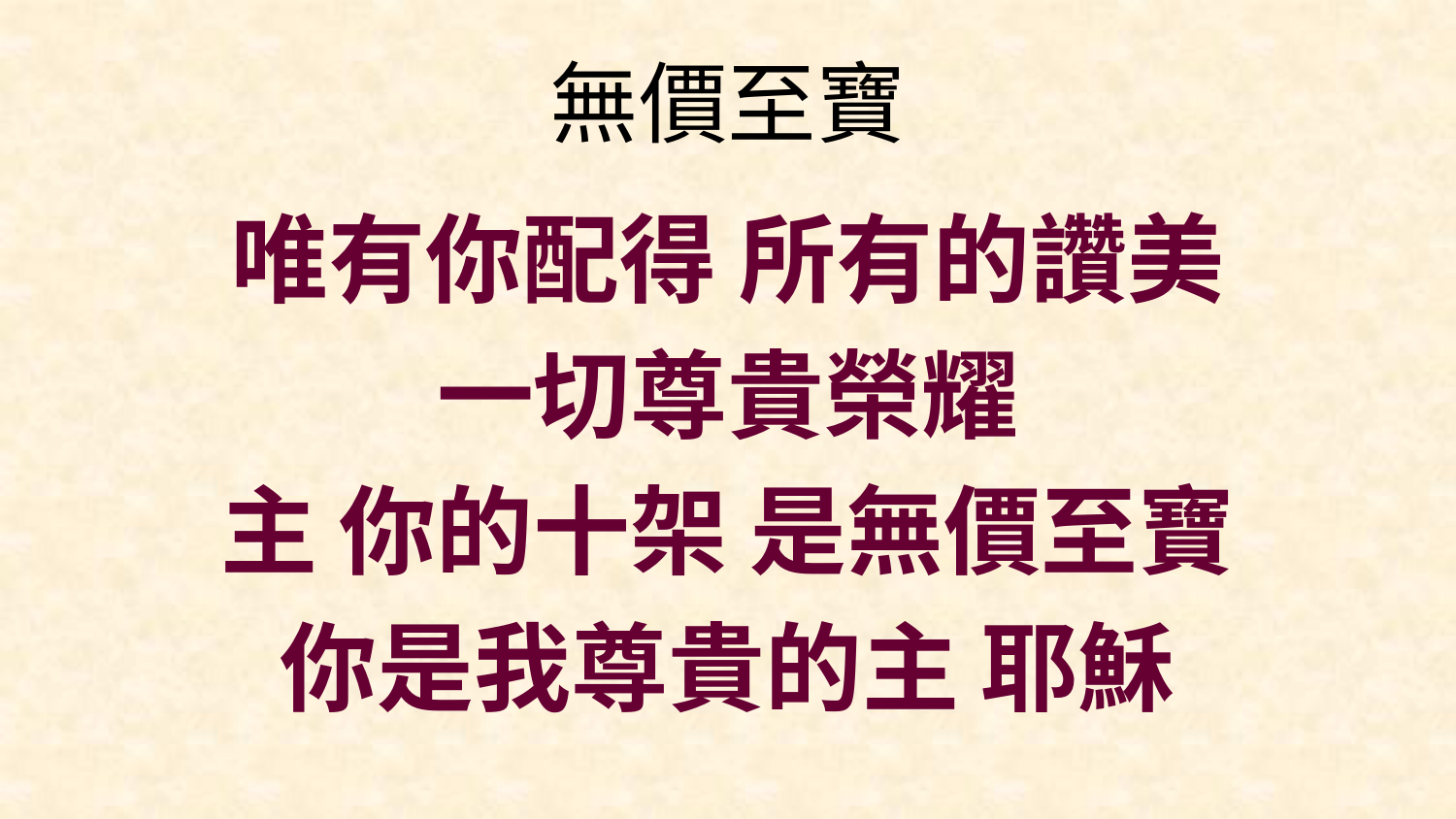

# 無價至寶
唯有你配得 所有的讚美
一切尊貴榮耀
主 你的十架 是無價至寶
你是我尊貴的主 耶穌